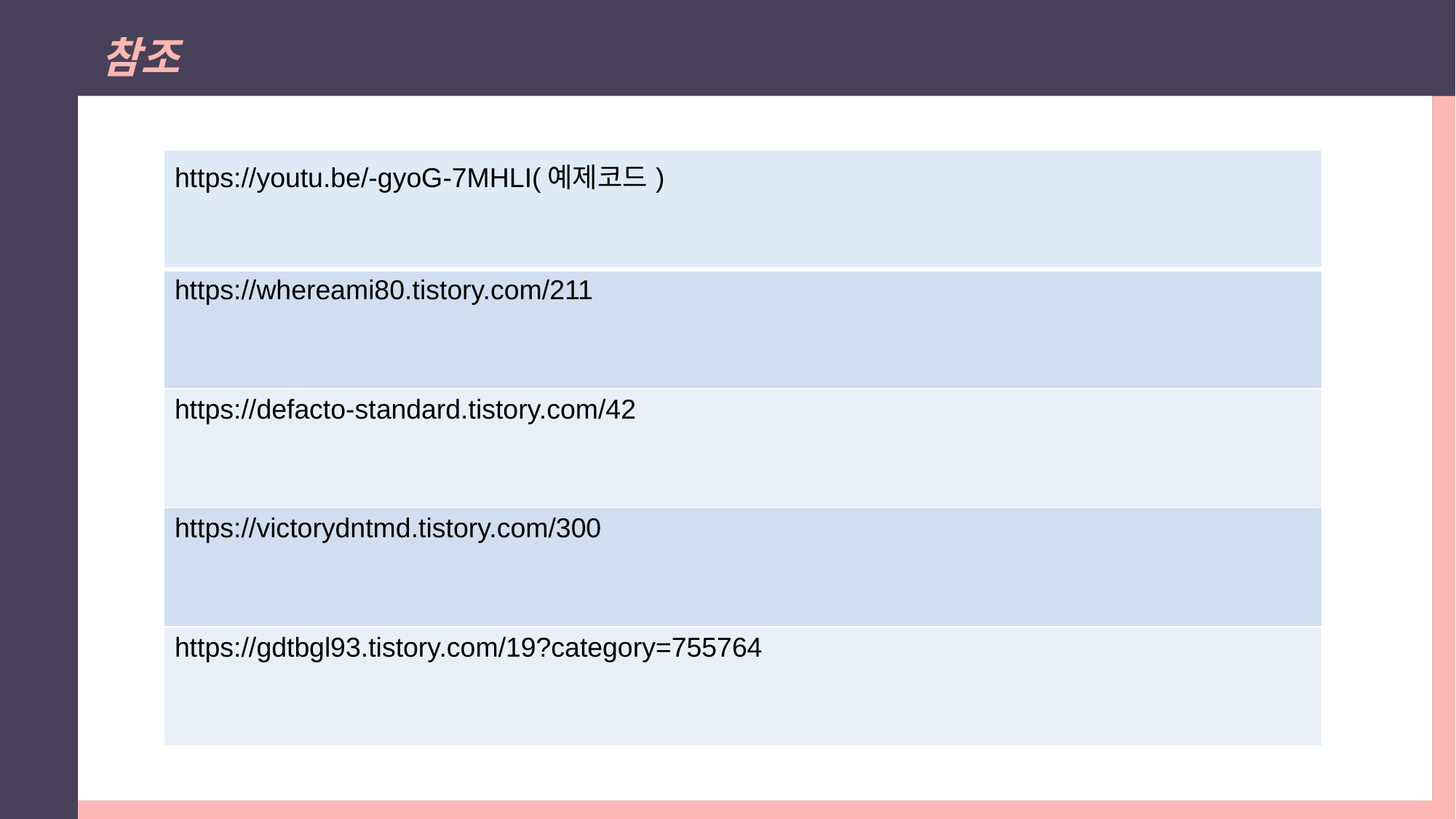

참조

| https://youtu.be/-gyoG-7MHLI(예제코드) |
| --- |
| https://whereami80.tistory.com/211 |
| https://defacto-standard.tistory.com/42 |
| https://victorydntmd.tistory.com/300 |
| https://gdtbgl93.tistory.com/19?category=755764 |